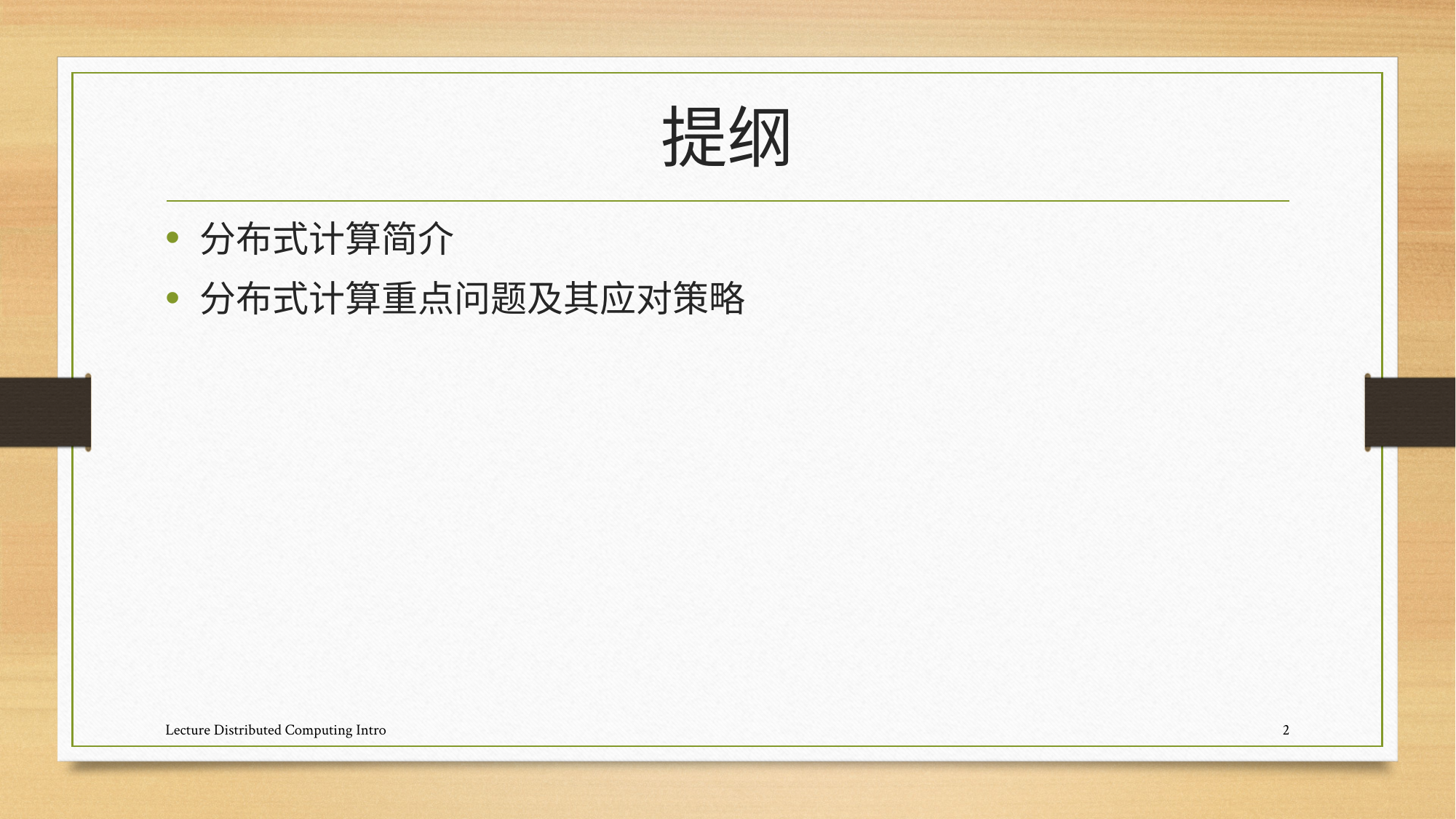

# 提纲
分布式计算简介
分布式计算重点问题及其应对策略
Lecture Distributed Computing Intro
2